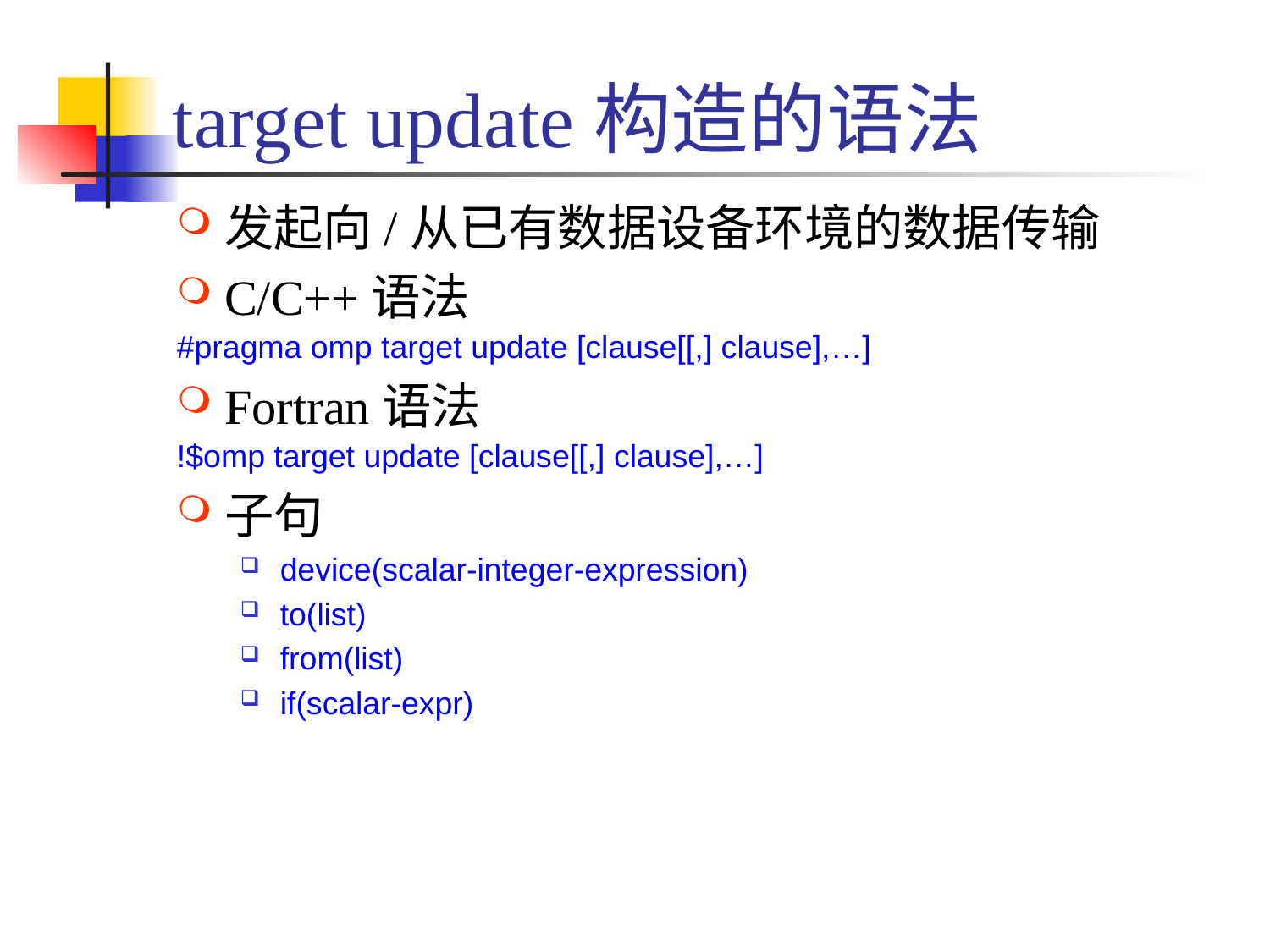

# target update构造的语法
发起向/从已有数据设备环境的数据传输
C/C++语法
#pragma omp target update [clause[[,] clause],…]
Fortran语法
!$omp target update [clause[[,] clause],…]
子句
device(scalar-integer-expression)
to(list)
from(list)
if(scalar-expr)